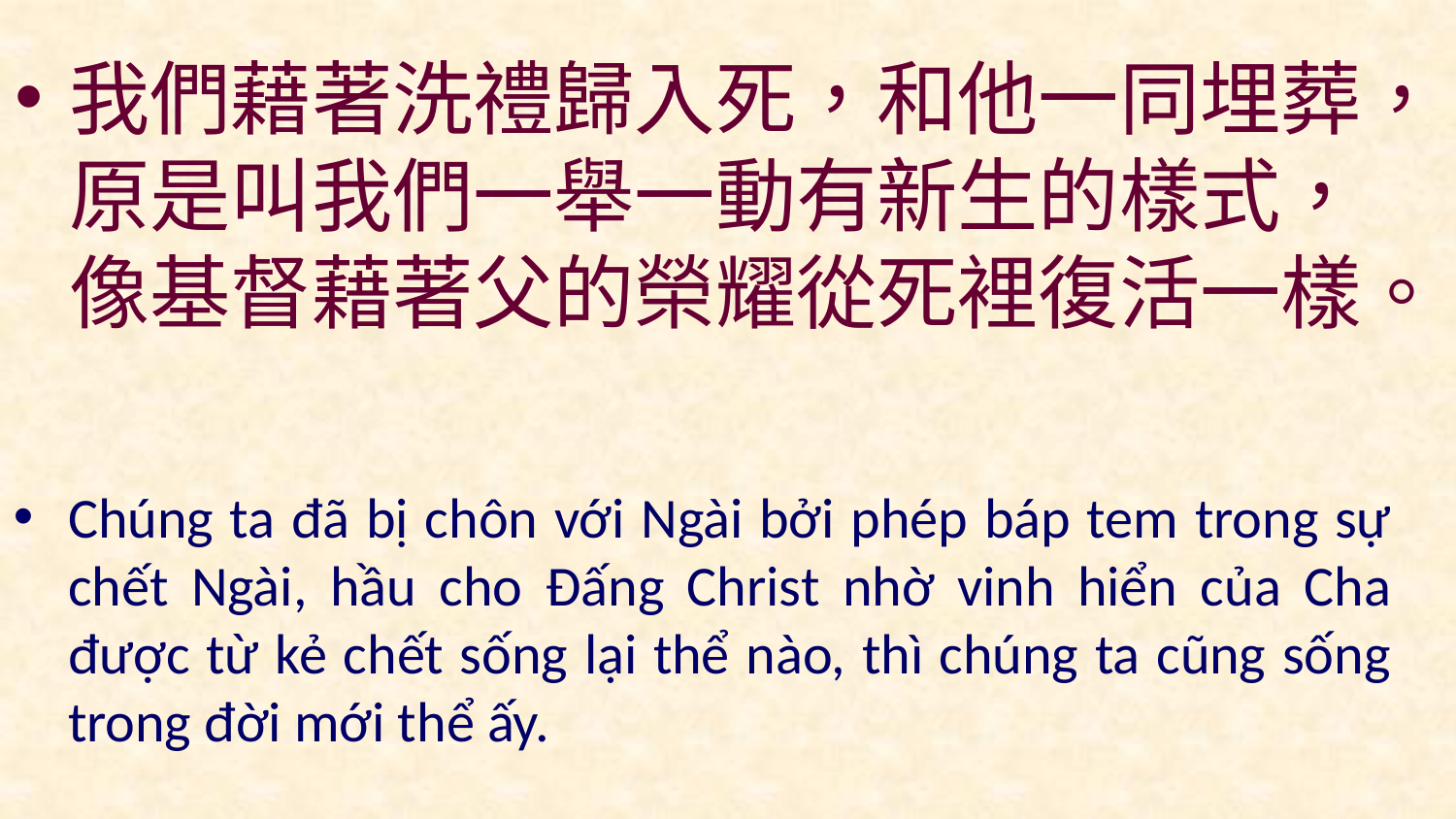

我們藉著洗禮歸入死，和他一同埋葬，原是叫我們一舉一動有新生的樣式，像基督藉著父的榮耀從死裡復活一樣。
Chúng ta đã bị chôn với Ngài bởi phép báp tem trong sự chết Ngài, hầu cho Ðấng Christ nhờ vinh hiển của Cha được từ kẻ chết sống lại thể nào, thì chúng ta cũng sống trong đời mới thể ấy.